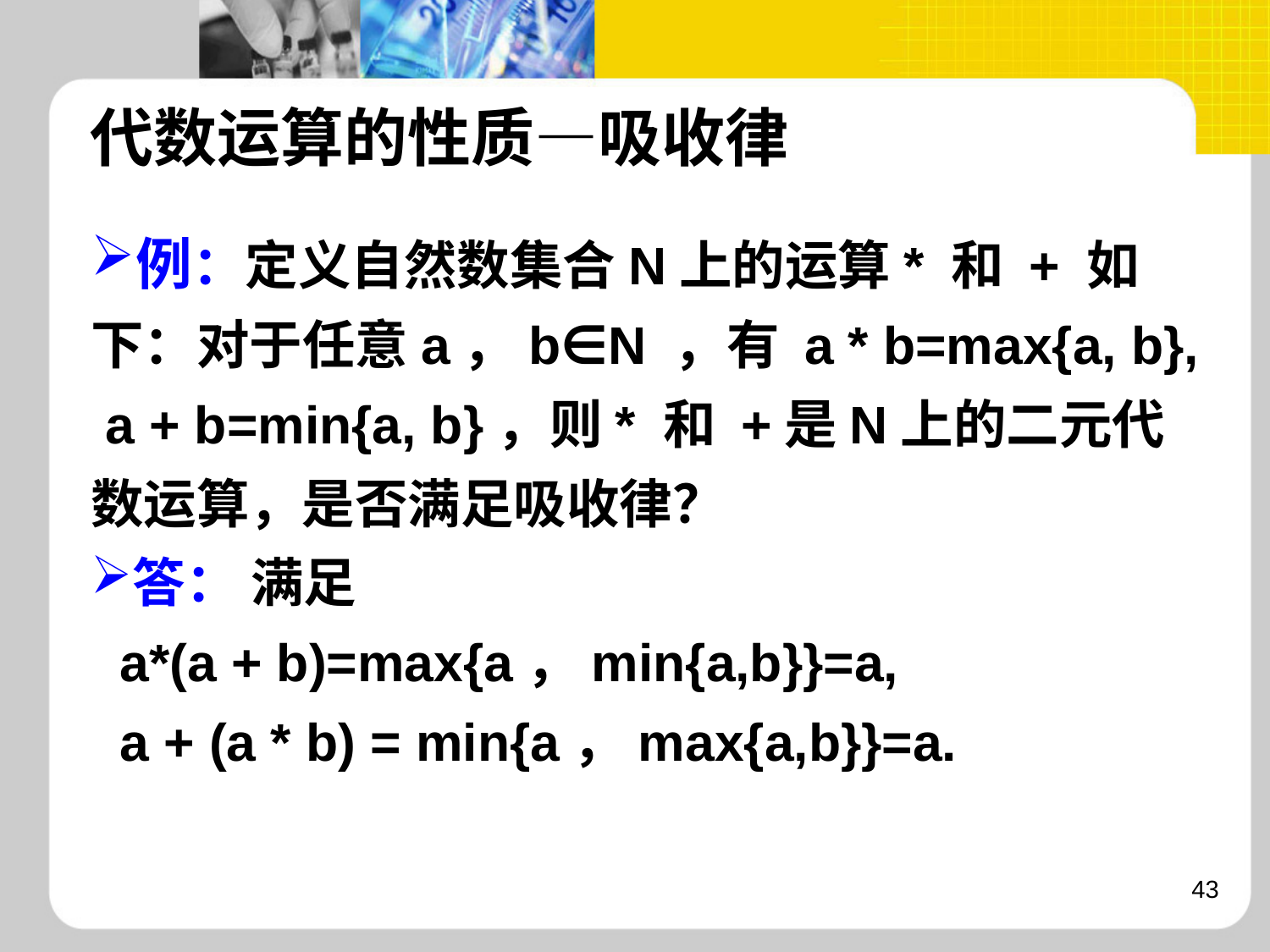

代数运算的性质—吸收律
例：定义自然数集合N上的运算* 和 + 如下：对于任意a，b∈N ，有 a * b=max{a, b},   a + b=min{a, b}，则* 和 +是N上的二元代数运算，是否满足吸收律？
答： 满足
  a*(a + b)=max{a，min{a,b}}=a,
  a + (a * b) = min{a，max{a,b}}=a.

43